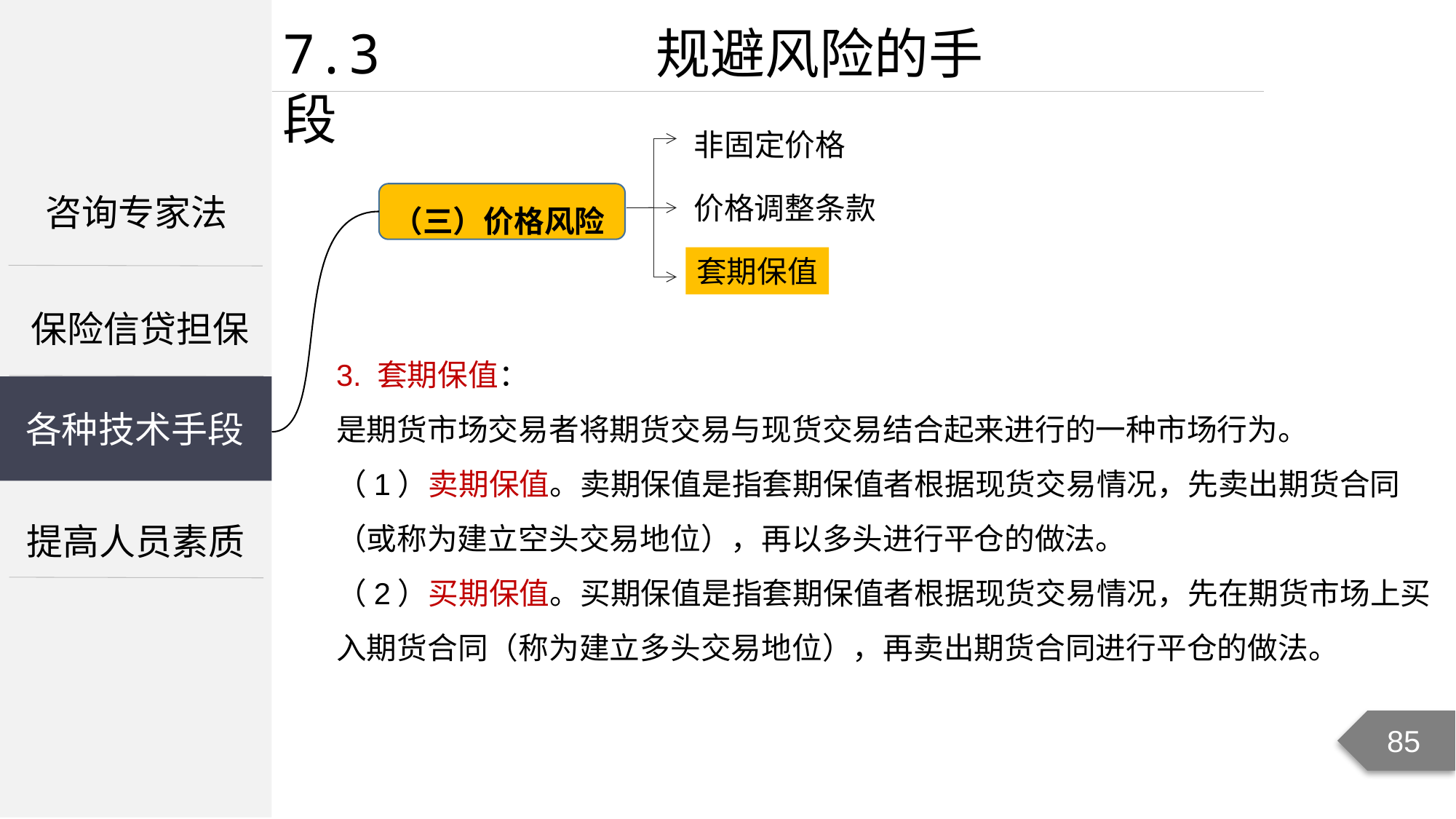

7.3        规避风险的手段
非固定价格

咨询专家法
（三）价格风险
价格调整条款
套期保值
保险信贷担保
3. 套期保值：
是期货市场交易者将期货交易与现货交易结合起来进行的一种市场行为。
（1）卖期保值。卖期保值是指套期保值者根据现货交易情况，先卖出期货合同（或称为建立空头交易地位），再以多头进行平仓的做法。
（2）买期保值。买期保值是指套期保值者根据现货交易情况，先在期货市场上买入期货合同（称为建立多头交易地位），再卖出期货合同进行平仓的做法。
各种技术手段

提高人员素质
85